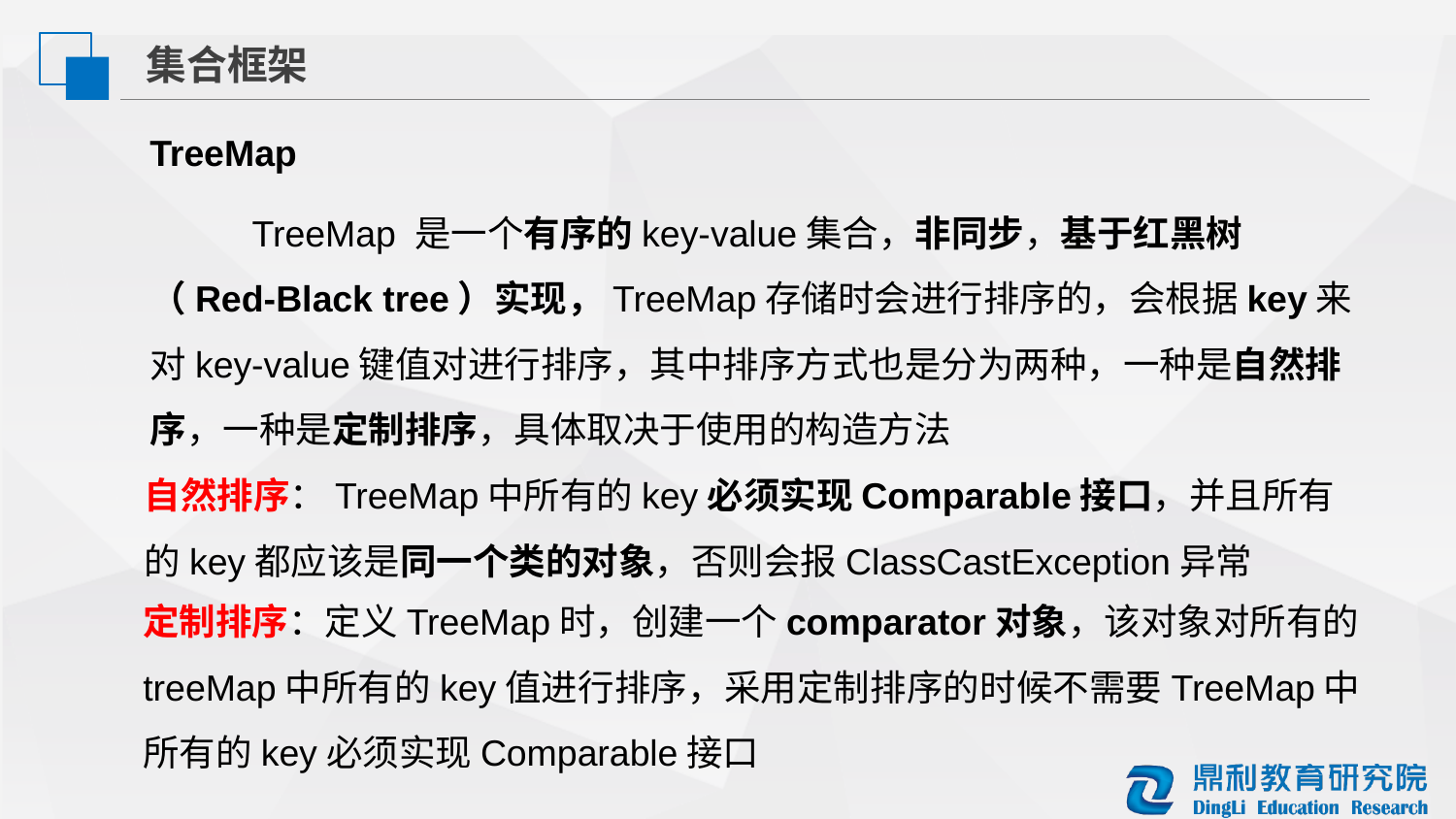

集合框架
TreeMap
          TreeMap 是一个有序的key-value集合，非同步，基于红黑树（Red-Black tree）实现，TreeMap存储时会进行排序的，会根据key来对key-value键值对进行排序，其中排序方式也是分为两种，一种是自然排序，一种是定制排序，具体取决于使用的构造方法
自然排序：TreeMap中所有的key必须实现Comparable接口，并且所有的key都应该是同一个类的对象，否则会报ClassCastException异常
定制排序：定义TreeMap时，创建一个comparator对象，该对象对所有的treeMap中所有的key值进行排序，采用定制排序的时候不需要TreeMap中所有的key必须实现Comparable接口